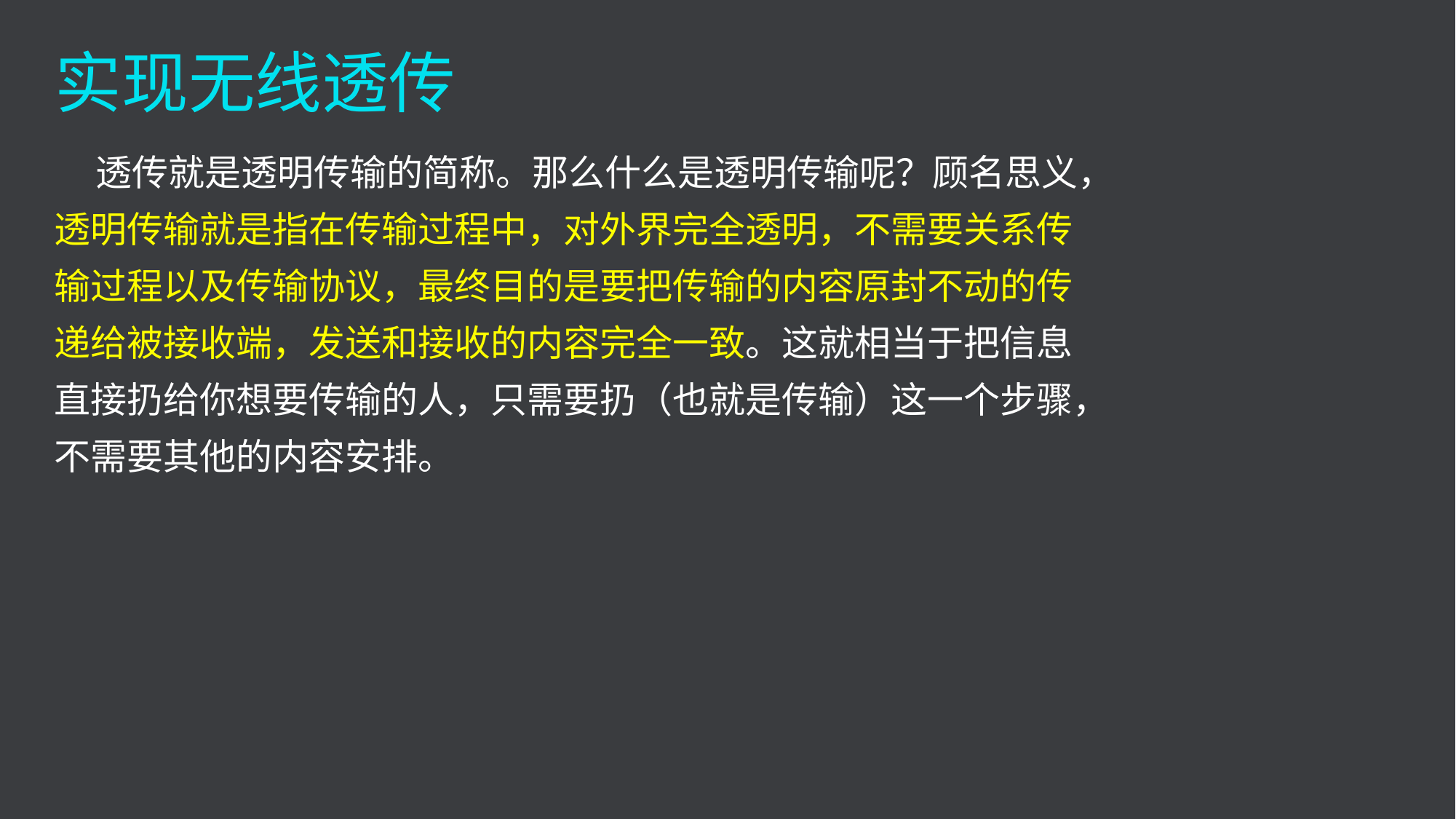

# 实现无线透传
    透传就是透明传输的简称。那么什么是透明传输呢？顾名思义，透明传输就是指在传输过程中，对外界完全透明，不需要关系传输过程以及传输协议，最终目的是要把传输的内容原封不动的传递给被接收端，发送和接收的内容完全一致。这就相当于把信息直接扔给你想要传输的人，只需要扔（也就是传输）这一个步骤，不需要其他的内容安排。